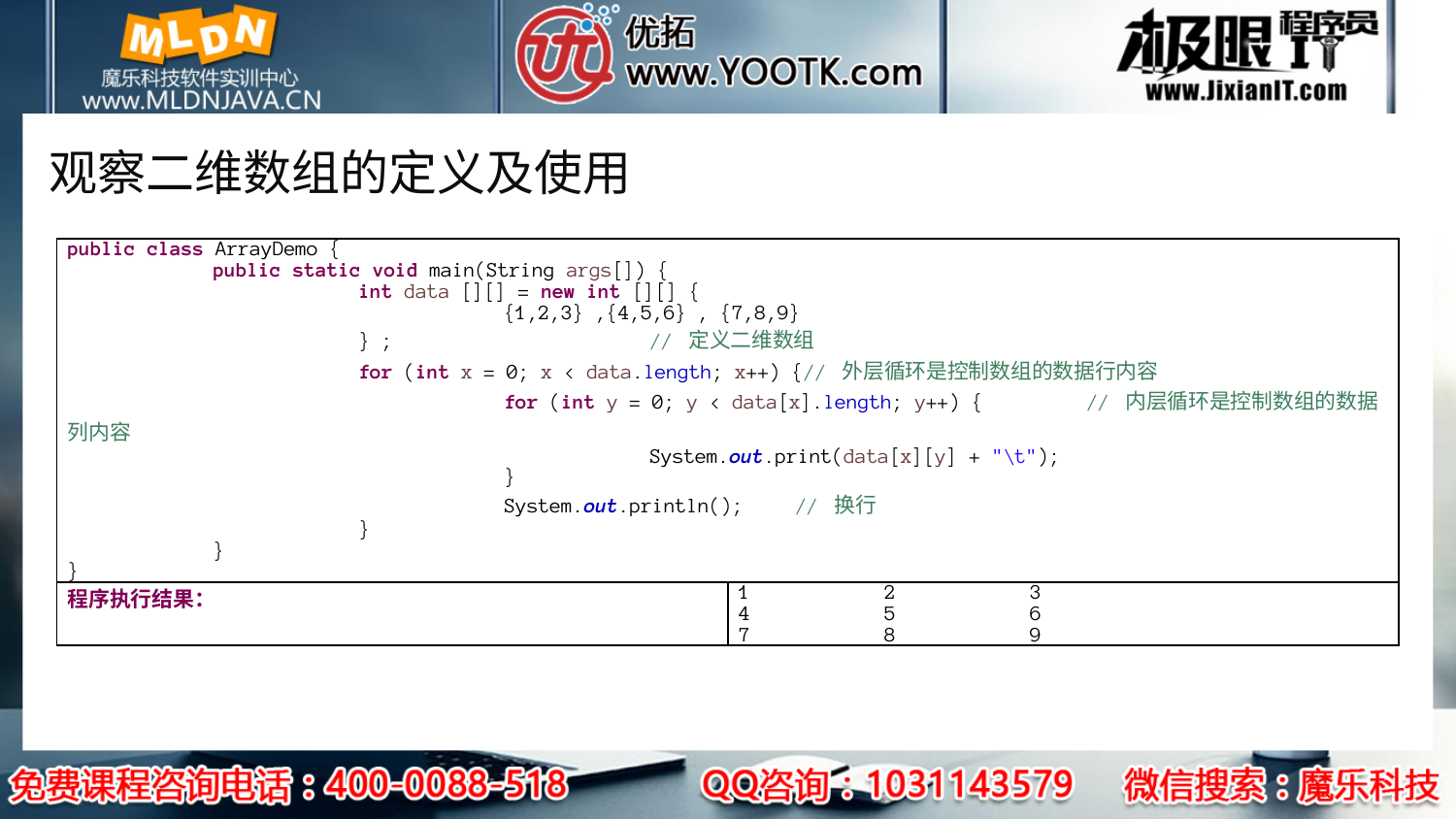

# 观察二维数组的定义及使用
| public class ArrayDemo { public static void main(String args[]) { int data [][] = new int [][] { {1,2,3} ,{4,5,6} , {7,8,9} } ; // 定义二维数组 for (int x = 0; x < data.length; x++) {// 外层循环是控制数组的数据行内容 for (int y = 0; y < data[x].length; y++) { // 内层循环是控制数组的数据列内容 System.out.print(data[x][y] + "\t"); } System.out.println(); // 换行 } } } |  |
| --- | --- |
| 程序执行结果： | 1 2 3 4 5 6 7 8 9 |